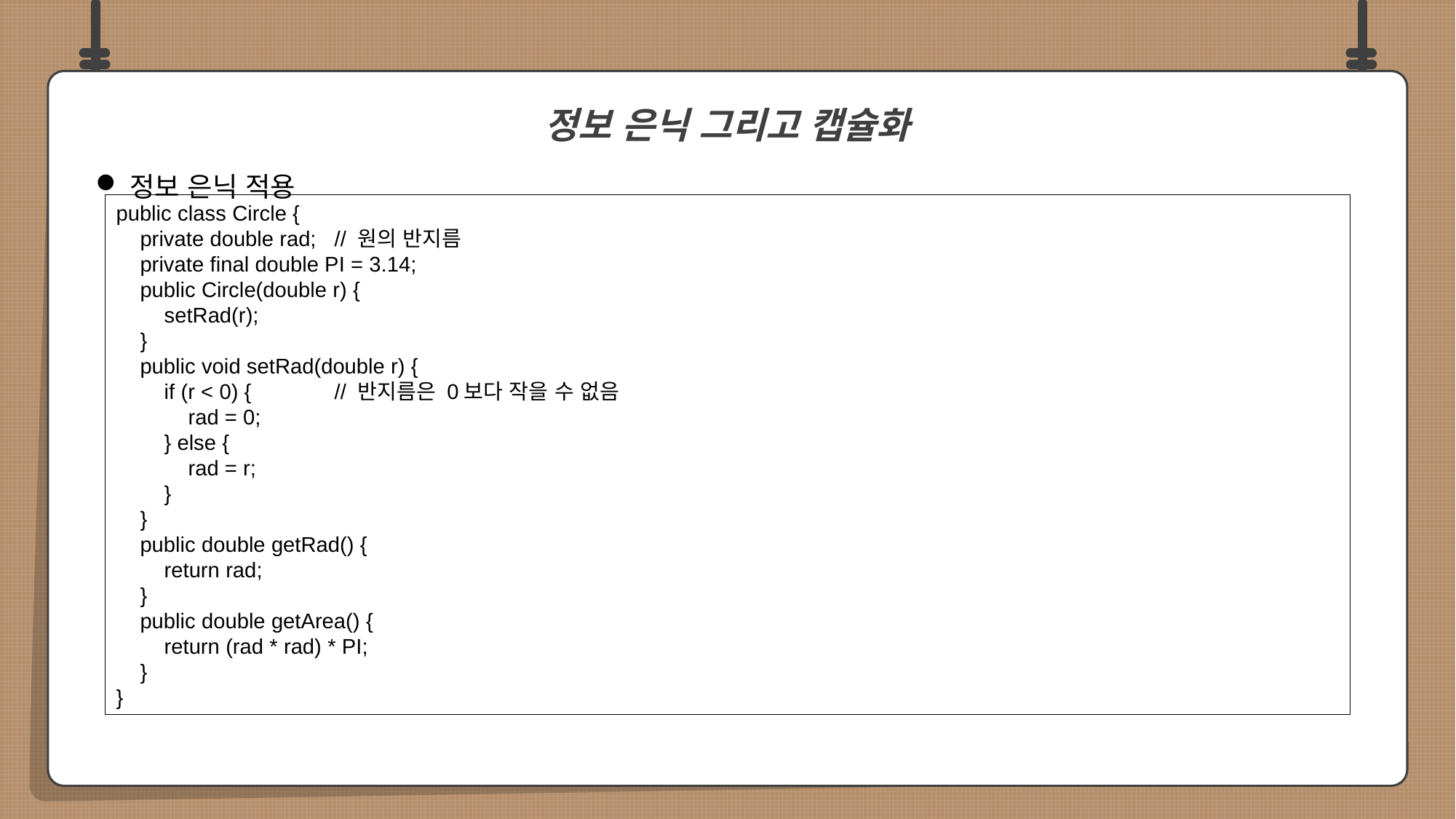

정보 은닉 적용

정보 은닉 그리고 캡슐화

public class Circle {
    private double rad;	// 원의 반지름
    private final double PI = 3.14;
    public Circle(double r) {
        setRad(r);
    }
    public void setRad(double r) {
        if (r < 0) {	// 반지름은 0보다 작을 수 없음
            rad = 0;
        } else {
            rad = r;
        }
    }
    public double getRad() {
        return rad;
    }
    public double getArea() {
        return (rad * rad) * PI;
    }
}